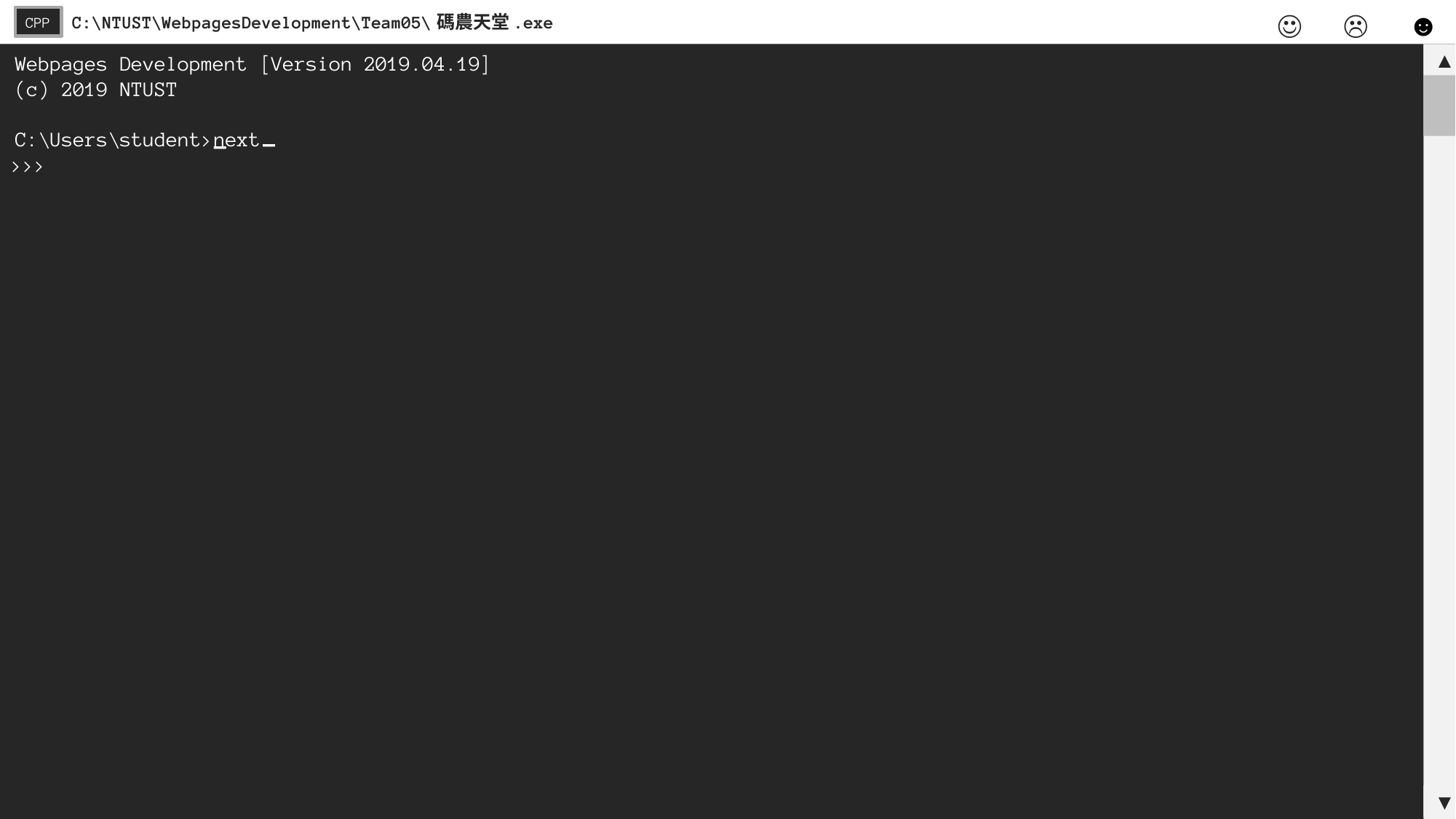

☻
☺
☹
C:\NTUST\WebpagesDevelopment\Team05\碼農天堂.exe
CPP
Webpages Development [Version 2019.04.19]
(c) 2019 NTUST

C:\Users\student>

▲

_
_
next
>>>

▼